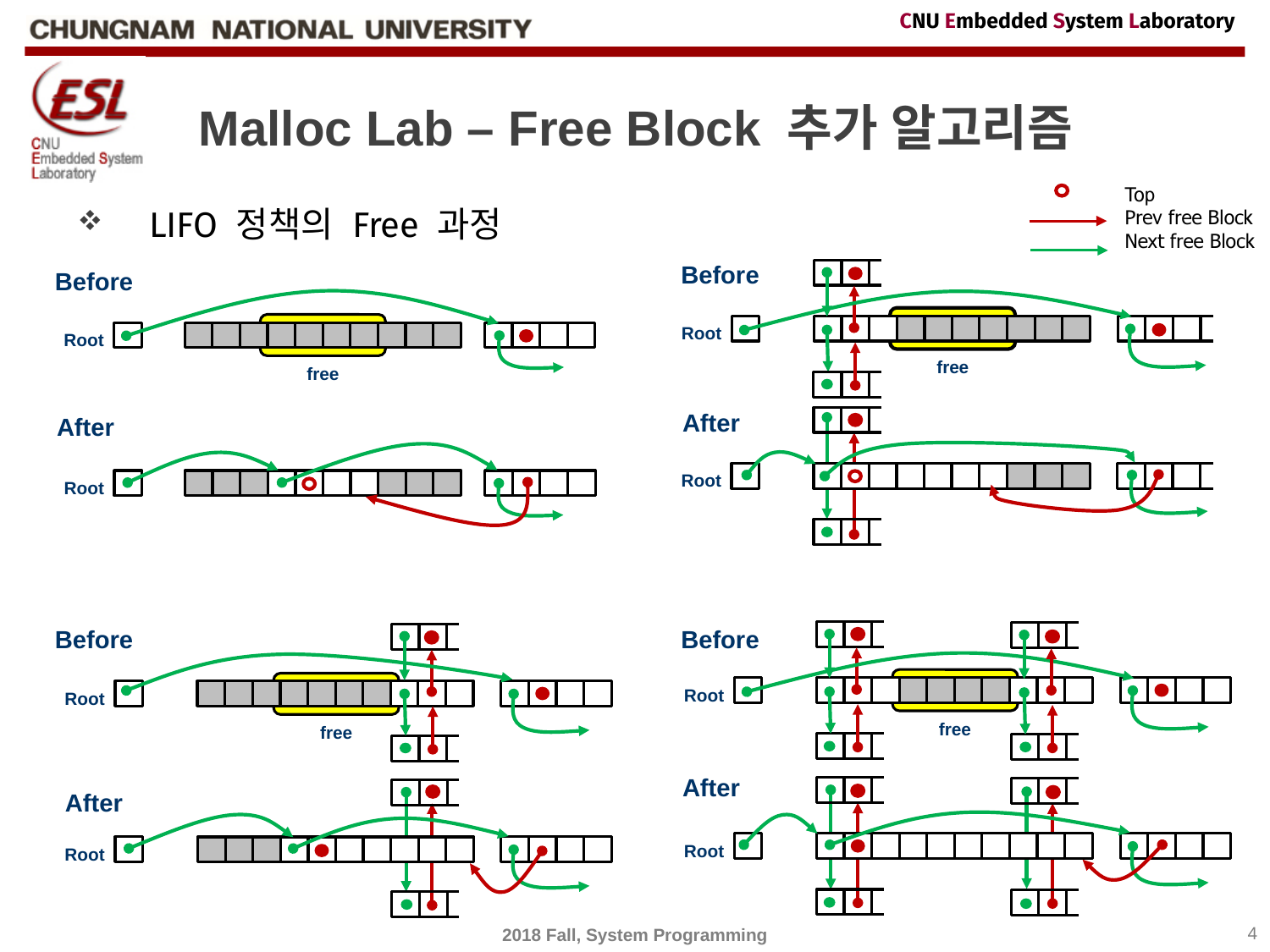

# Malloc Lab – Free Block 추가 알고리즘
Top
Prev free Block
Next free Block

Before
Before

Root

Root

free
free

After
After

Root

Root

Before
Before

Root

Root

free
free

After

After

Root

Root

LIFO 정책의 Free 과정
2018 Fall, System Programming
4